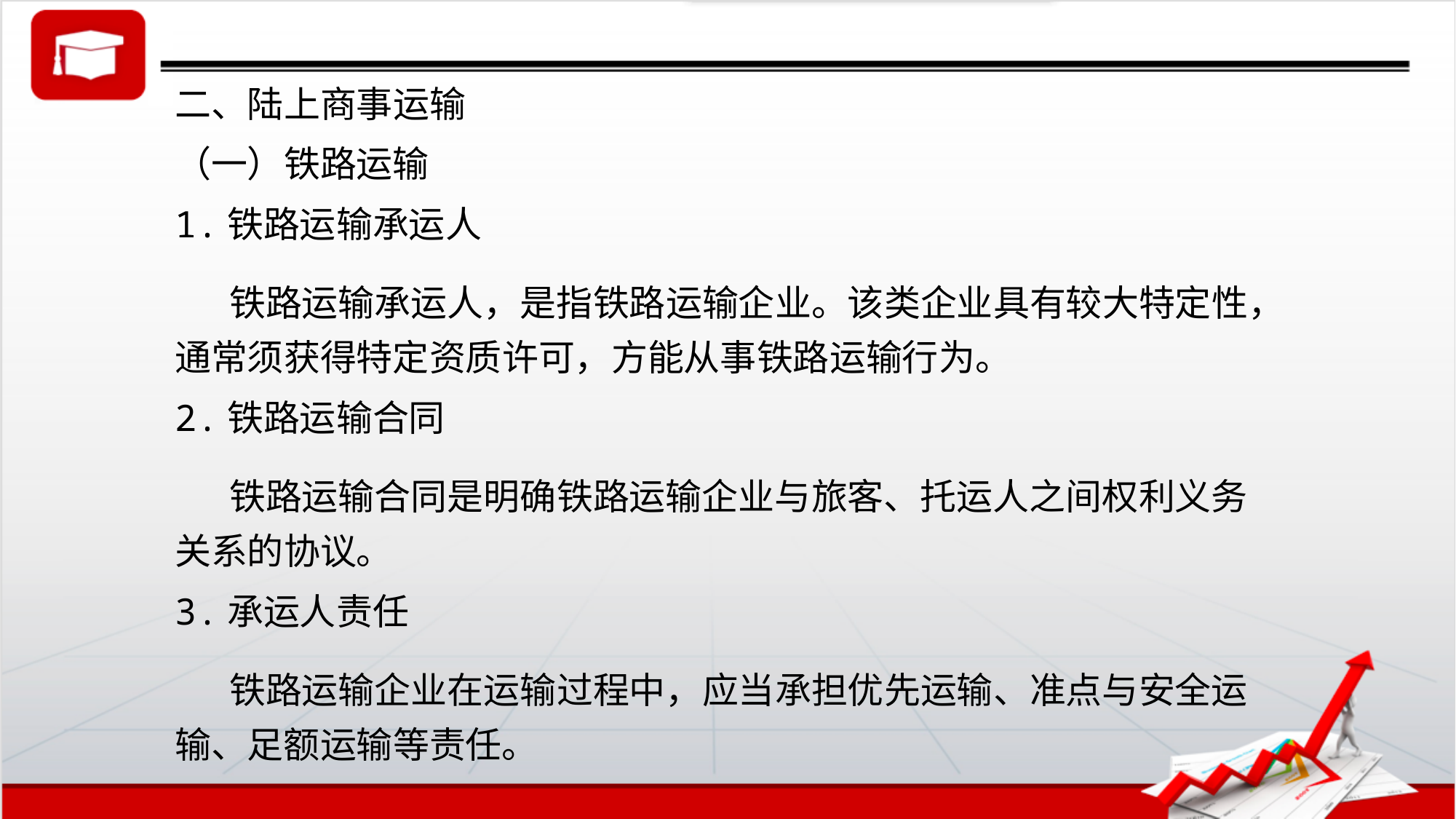

二、陆上商事运输
（一）铁路运输
1.铁路运输承运人
铁路运输承运人，是指铁路运输企业。该类企业具有较大特定性，通常须获得特定资质许可，方能从事铁路运输行为。
2.铁路运输合同
铁路运输合同是明确铁路运输企业与旅客、托运人之间权利义务关系的协议。
3.承运人责任
铁路运输企业在运输过程中，应当承担优先运输、准点与安全运输、足额运输等责任。